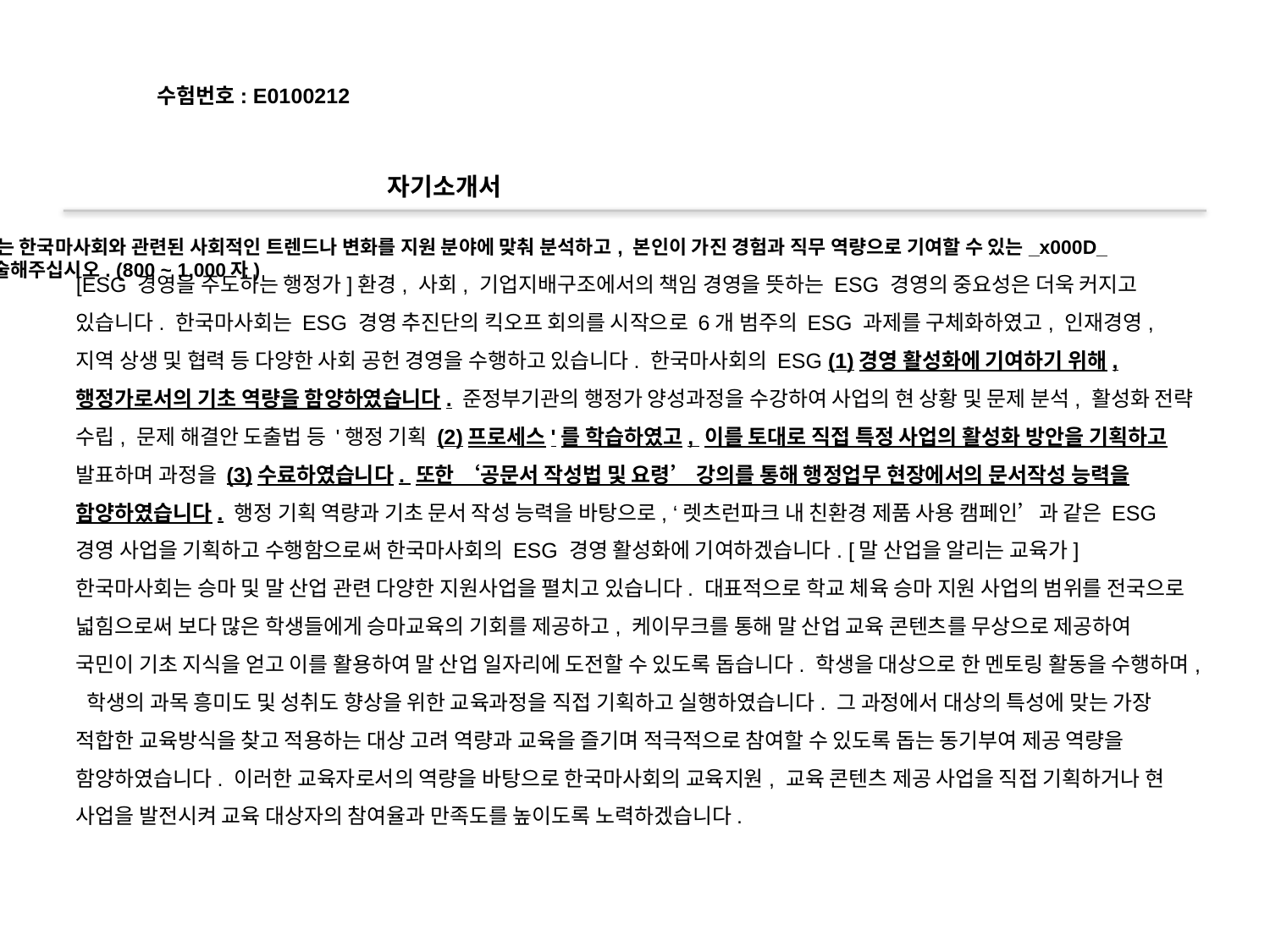

수험번호: E0100212
#

자기소개서

본인이 최근 관심을 갖고 있는 한국마사회와 관련된 사회적인 트렌드나 변화를 지원 분야에 맞춰 분석하고, 본인이 가진 경험과 직무 역량으로 기여할 수 있는_x000D_
바가 무엇인지 자세하게 기술해주십시오. (800 ~ 1,000자)

[ESG 경영을 주도하는 행정가]환경, 사회, 기업지배구조에서의 책임 경영을 뜻하는 ESG 경영의 중요성은 더욱 커지고 있습니다. 한국마사회는 ESG 경영 추진단의 킥오프 회의를 시작으로 6개 범주의 ESG 과제를 구체화하였고, 인재경영, 지역 상생 및 협력 등 다양한 사회 공헌 경영을 수행하고 있습니다. 한국마사회의 ESG (1)경영 활성화에 기여하기 위해, 행정가로서의 기초 역량을 함양하였습니다. 준정부기관의 행정가 양성과정을 수강하여 사업의 현 상황 및 문제 분석, 활성화 전략 수립, 문제 해결안 도출법 등 '행정 기획 (2)프로세스'를 학습하였고, 이를 토대로 직접 특정 사업의 활성화 방안을 기획하고 발표하며 과정을 (3)수료하였습니다. 또한 ‘공문서 작성법 및 요령’ 강의를 통해 행정업무 현장에서의 문서작성 능력을 함양하였습니다. 행정 기획 역량과 기초 문서 작성 능력을 바탕으로, ‘렛츠런파크 내 친환경 제품 사용 캠페인’과 같은 ESG 경영 사업을 기획하고 수행함으로써 한국마사회의 ESG 경영 활성화에 기여하겠습니다. [말 산업을 알리는 교육가]한국마사회는 승마 및 말 산업 관련 다양한 지원사업을 펼치고 있습니다. 대표적으로 학교 체육 승마 지원 사업의 범위를 전국으로 넓힘으로써 보다 많은 학생들에게 승마교육의 기회를 제공하고, 케이무크를 통해 말 산업 교육 콘텐츠를 무상으로 제공하여 국민이 기초 지식을 얻고 이를 활용하여 말 산업 일자리에 도전할 수 있도록 돕습니다. 학생을 대상으로 한 멘토링 활동을 수행하며, 학생의 과목 흥미도 및 성취도 향상을 위한 교육과정을 직접 기획하고 실행하였습니다. 그 과정에서 대상의 특성에 맞는 가장 적합한 교육방식을 찾고 적용하는 대상 고려 역량과 교육을 즐기며 적극적으로 참여할 수 있도록 돕는 동기부여 제공 역량을 함양하였습니다. 이러한 교육자로서의 역량을 바탕으로 한국마사회의 교육지원, 교육 콘텐츠 제공 사업을 직접 기획하거나 현 사업을 발전시켜 교육 대상자의 참여율과 만족도를 높이도록 노력하겠습니다.

자기소개서 기반 면접 질문 제안

(1) 행정가 양성과정에서 학습한 '행정 기획 프로세스'의 구체적인 내용은 무엇인가요?
(2) 공문서 작성법 강의를 통해 배운 행정업무 문서작성 시 중요한 요소는 무엇인가요?
(3) 렛츠런파크 내 친환경 제품 사용 캠페인을 기획할 때 가장 고려한 부분은 무엇이었나요?